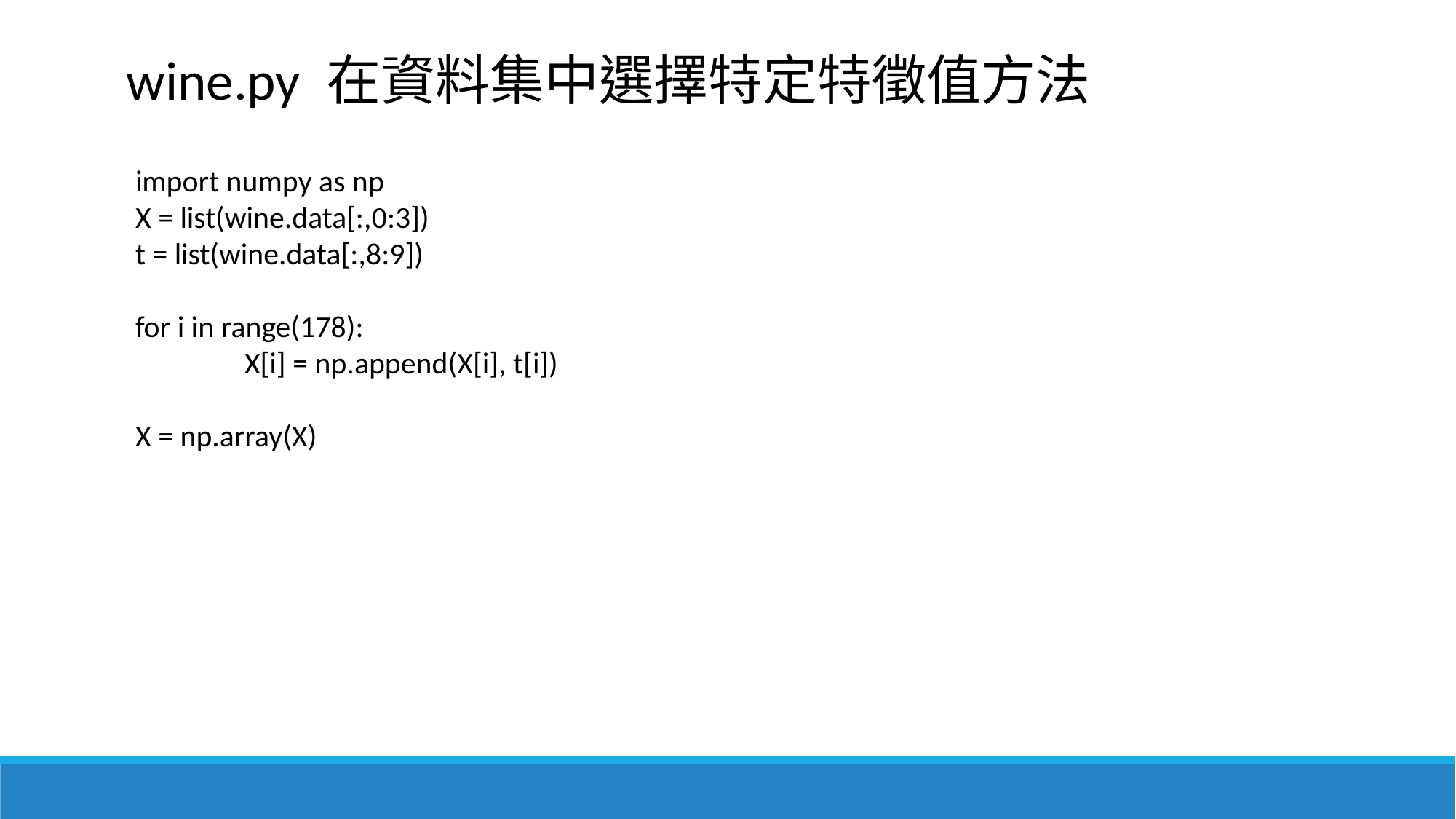

wine.py 在資料集中選擇特定特徵值方法
import numpy as np
X = list(wine.data[:,0:3])
t = list(wine.data[:,8:9])
for i in range(178):
 	X[i] = np.append(X[i], t[i])
X = np.array(X)